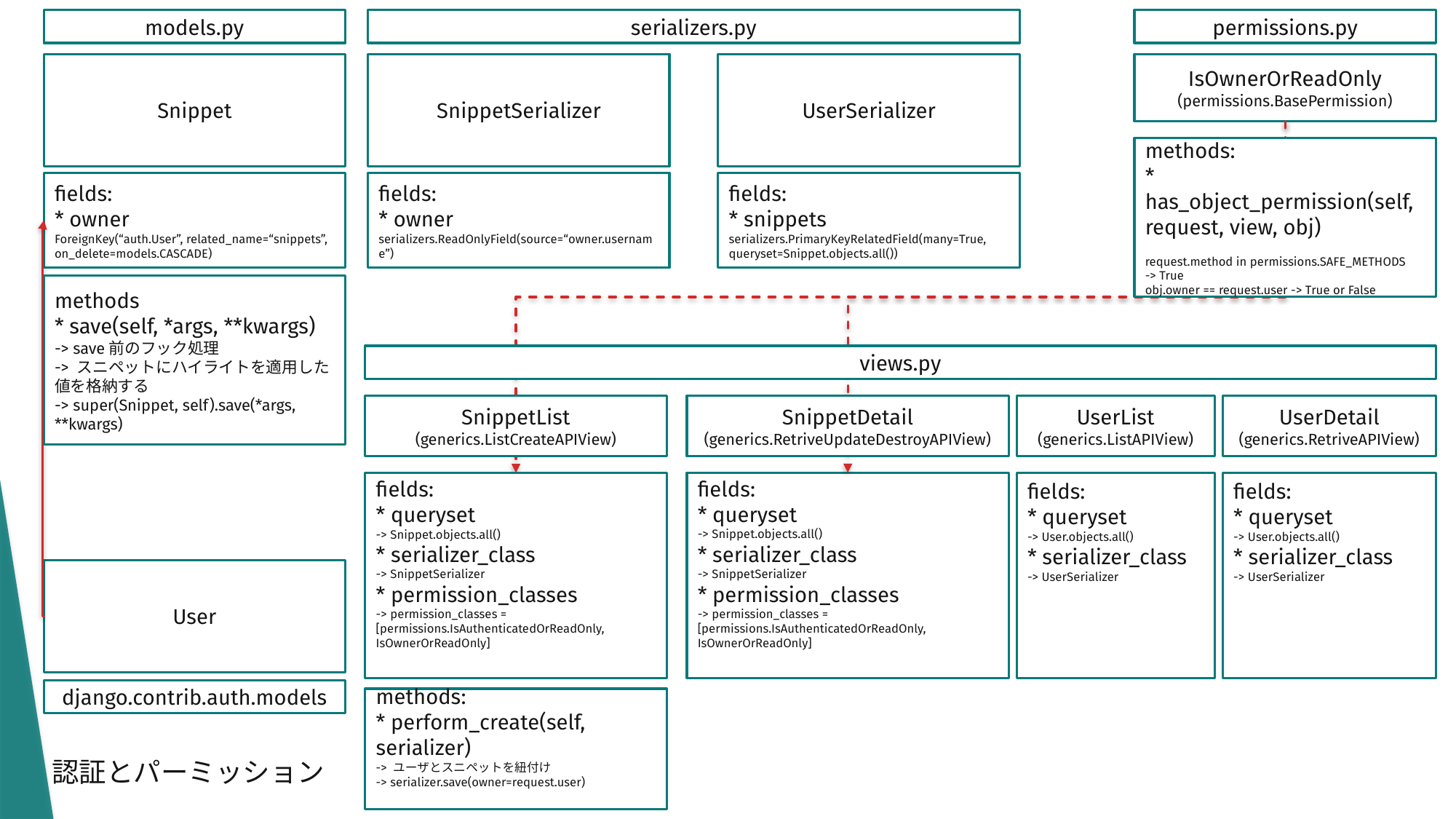

models.py
serializers.py
permissions.py
Snippet
IsOwnerOrReadOnly
(permissions.BasePermission)
SnippetSerializer
UserSerializer
methods:
* has_object_permission(self, request, view, obj)

request.method in permissions.SAFE_METHODS
-> True
obj.owner == request.user -> True or False
fields:
* owner
ForeignKey(“auth.User”, related_name=“snippets”, on_delete=models.CASCADE)
fields:
* owner
serializers.ReadOnlyField(source=“owner.username”)
fields:
* snippets
serializers.PrimaryKeyRelatedField(many=True, queryset=Snippet.objects.all())
methods
* save(self, *args, **kwargs)
-> save前のフック処理
-> スニペットにハイライトを適用した値を格納する
-> super(Snippet, self).save(*args, **kwargs)
views.py
SnippetList
(generics.ListCreateAPIView)
SnippetDetail
(generics.RetriveUpdateDestroyAPIView)
UserList
(generics.ListAPIView)
UserDetail
(generics.RetriveAPIView)
fields:
* queryset
-> Snippet.objects.all()
* serializer_class
-> SnippetSerializer
* permission_classes
-> permission_classes = [permissions.IsAuthenticatedOrReadOnly, IsOwnerOrReadOnly]

fields:
* queryset
-> User.objects.all()
* serializer_class
-> UserSerializer

fields:
* queryset
-> User.objects.all()
* serializer_class
-> UserSerializer

fields:
* queryset
-> Snippet.objects.all()
* serializer_class
-> SnippetSerializer
* permission_classes
-> permission_classes = [permissions.IsAuthenticatedOrReadOnly, IsOwnerOrReadOnly]

User
django.contrib.auth.models
methods:
* perform_create(self, serializer)
-> ユーザとスニペットを紐付け
-> serializer.save(owner=request.user)

認証とパーミッション